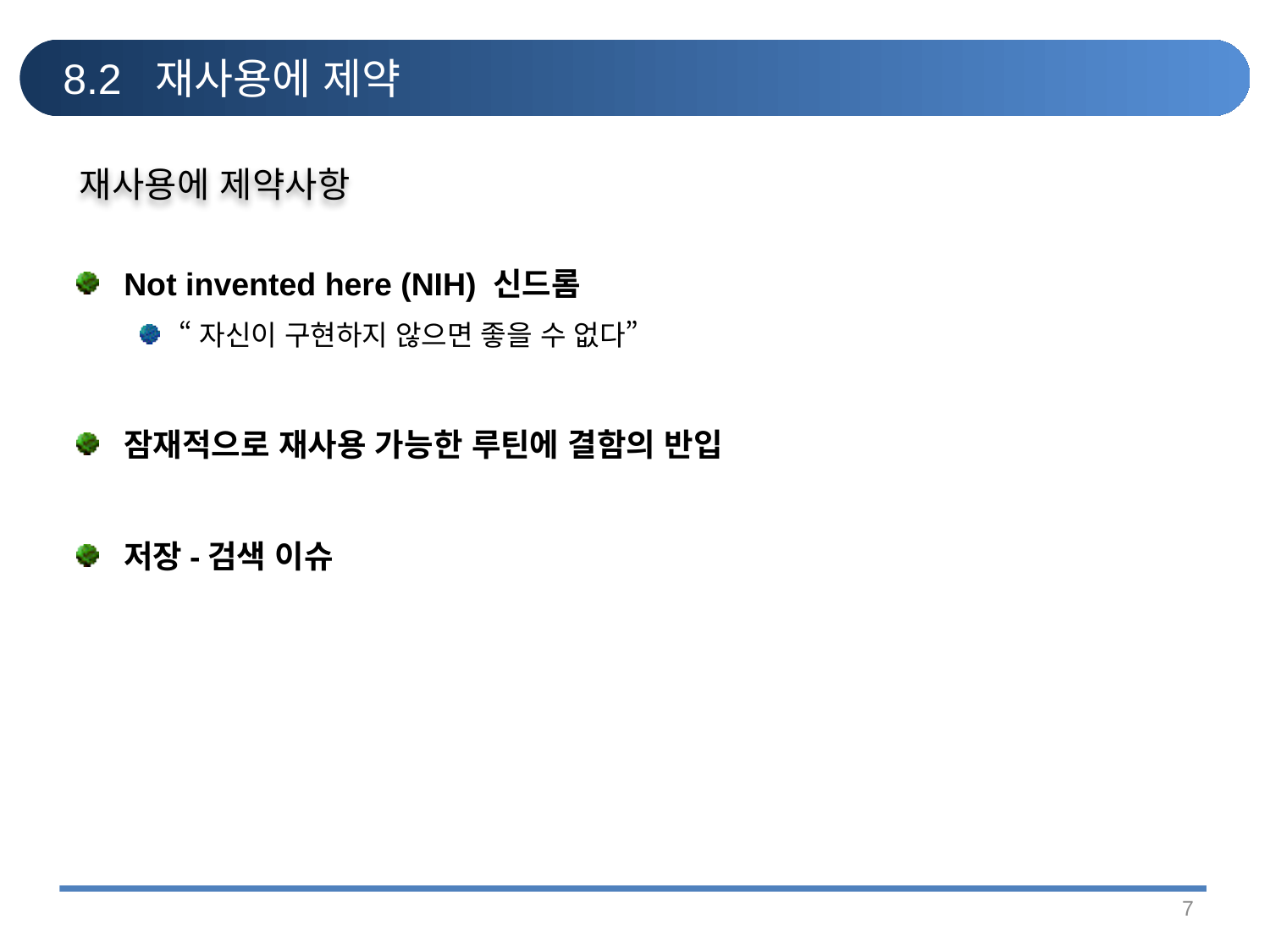

# 8.2  재사용에 제약
재사용에 제약사항
Not invented here (NIH) 신드롬
“자신이 구현하지 않으면 좋을 수 없다”

잠재적으로 재사용 가능한 루틴에 결함의 반입

저장-검색 이슈
7